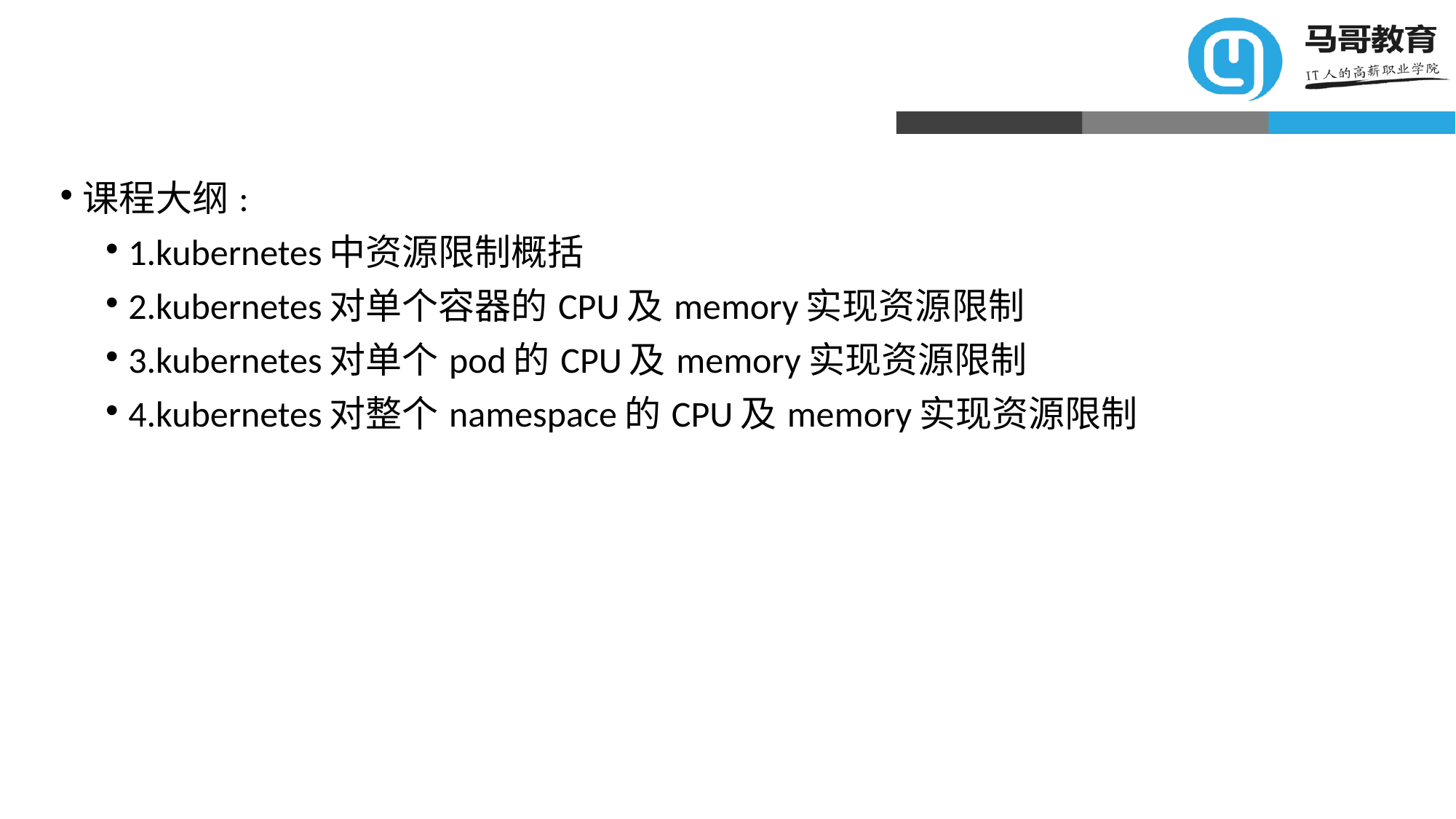

课程大纲:
1.kubernetes中资源限制概括
2.kubernetes对单个容器的CPU及memory实现资源限制
3.kubernetes对单个pod的CPU及memory实现资源限制
4.kubernetes对整个namespace的CPU及memory实现资源限制